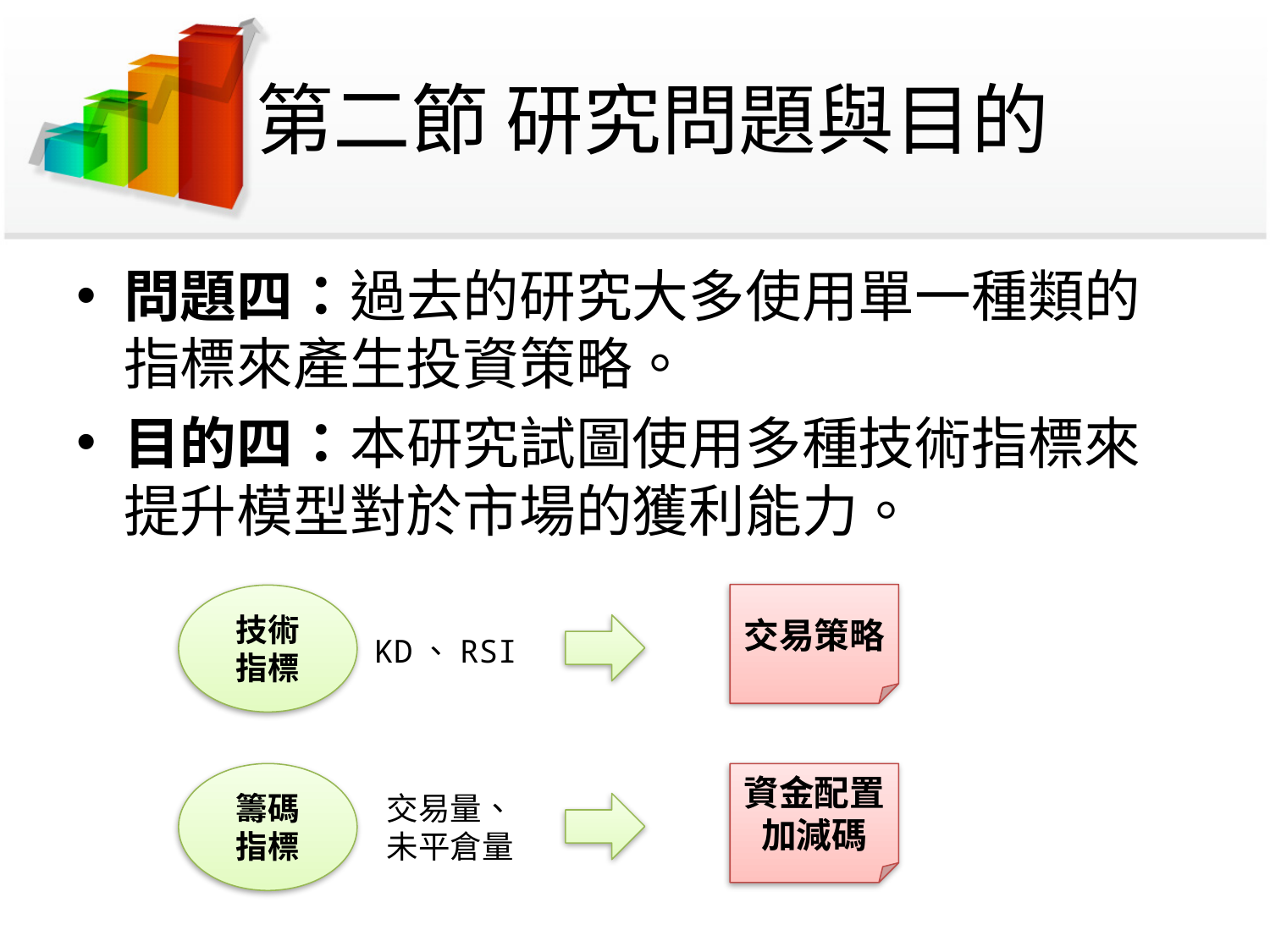

# 第二節 研究問題與目的
問題四：過去的研究大多使用單一種類的指標來產生投資策略。
目的四：本研究試圖使用多種技術指標來提升模型對於市場的獲利能力。

交易策略
技術
指標

KD、RSI
籌碼
指標
資金配置
加減碼
交易量、
未平倉量